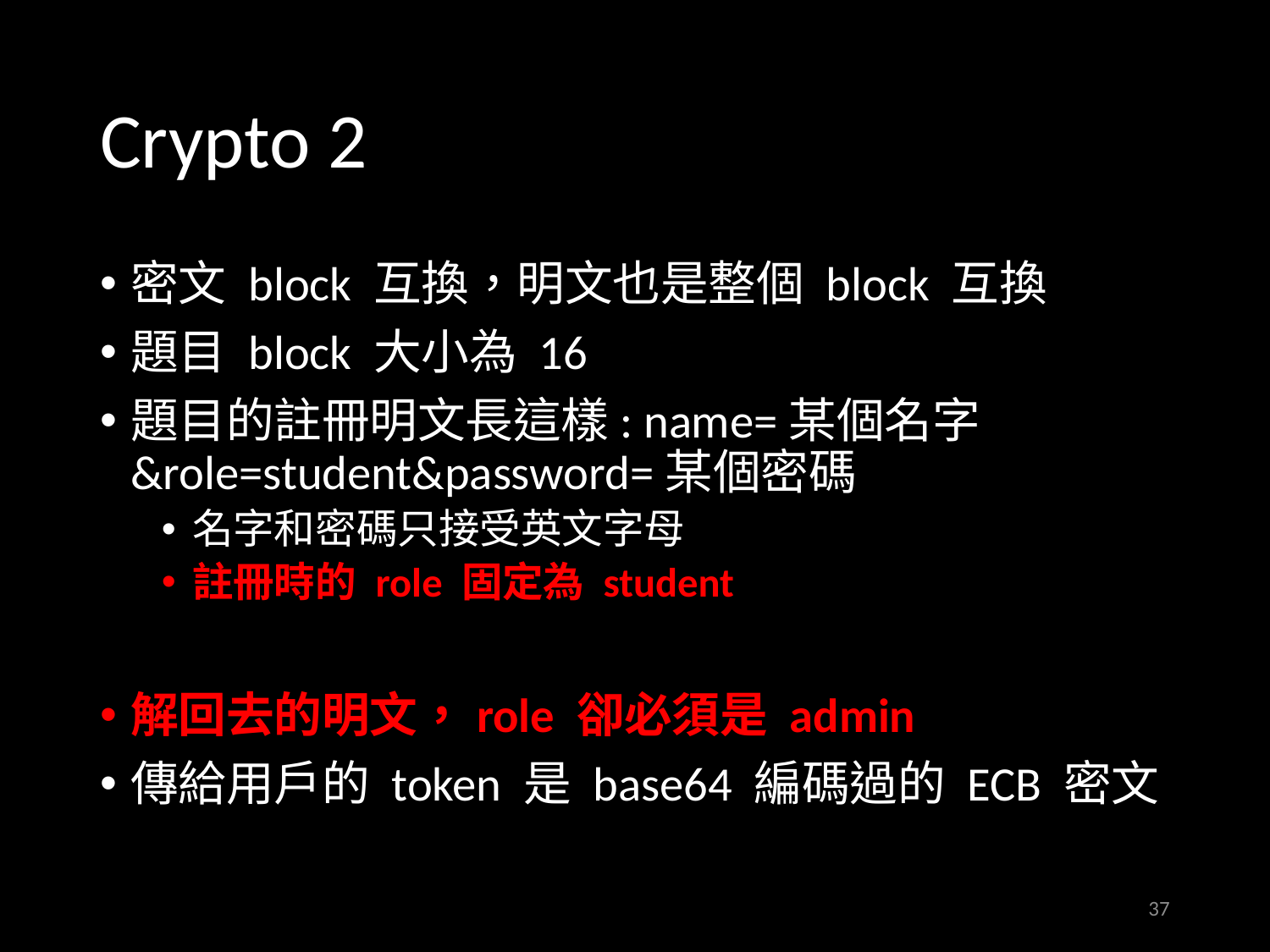

# Crypto 2
密文 block 互換，明文也是整個 block 互換
題目 block 大小為 16
題目的註冊明文長這樣: name=某個名字&role=student&password=某個密碼
名字和密碼只接受英文字母
註冊時的 role 固定為 student

解回去的明文，role 卻必須是 admin
傳給用戶的 token 是 base64 編碼過的 ECB 密文

37